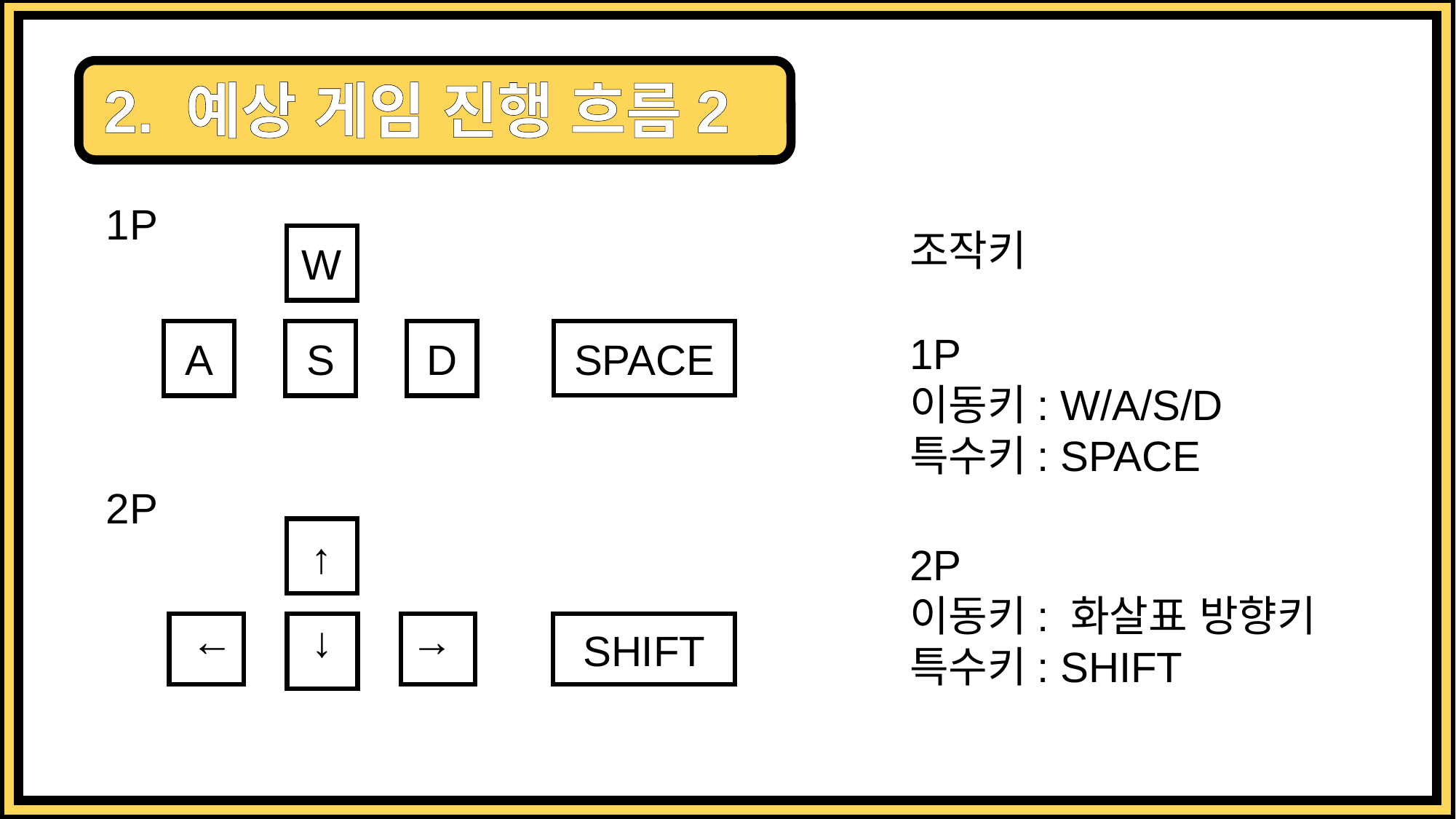

2. 예상 게임 진행 흐름2
1P

조작키

W
A
SPACE
S
D
1P
이동키: W/A/S/D
특수키: SPACE
2P

↑
2P
이동키: 화살표 방향키
특수키: SHIFT
↑
↑
↑
SHIFT